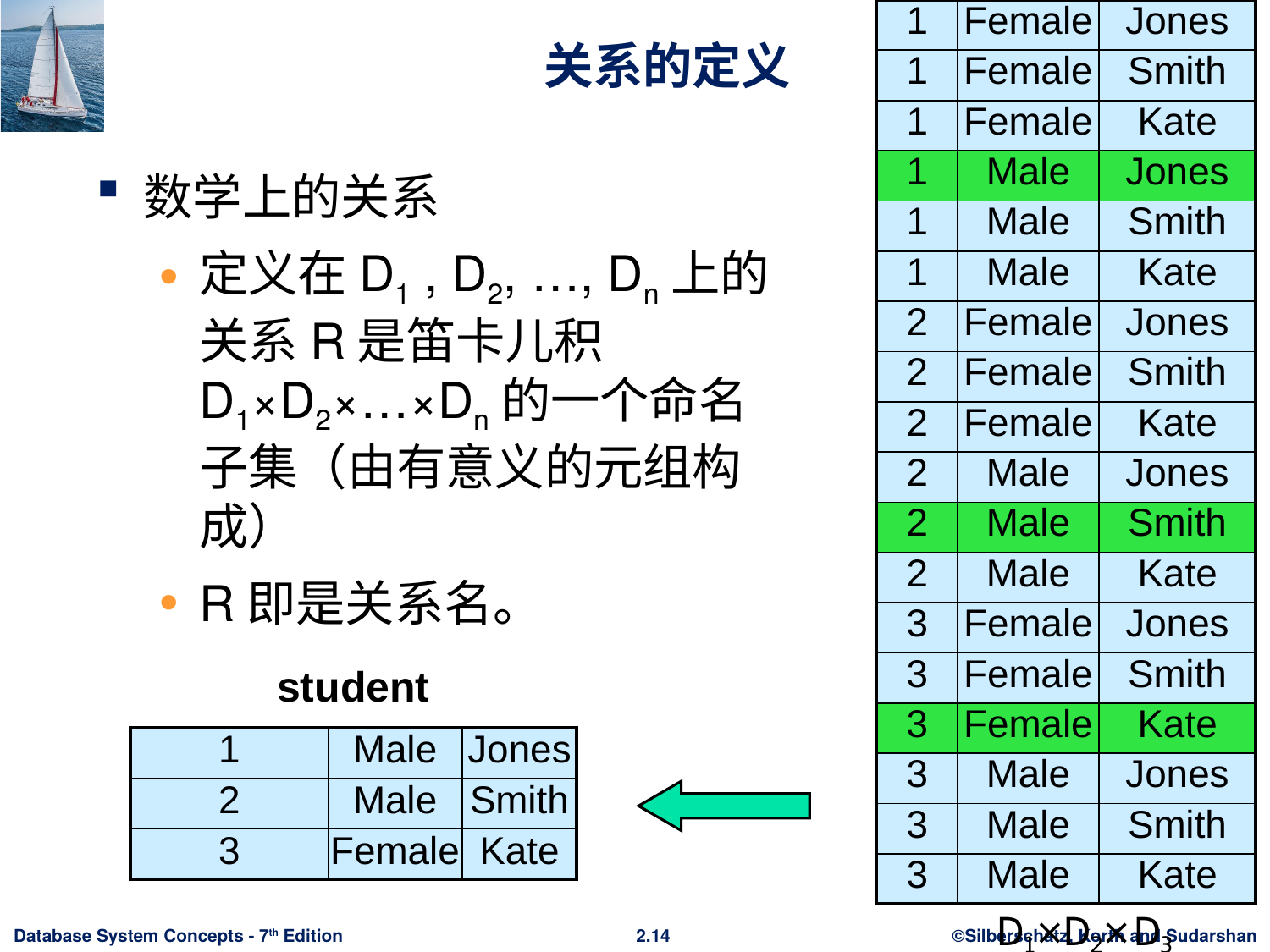

| 1 | Female | Jones |
| --- | --- | --- |
| 1 | Female | Smith |
| 1 | Female | Kate |
| 1 | Male | Jones |
| 1 | Male | Smith |
| 1 | Male | Kate |
| 2 | Female | Jones |
| 2 | Female | Smith |
| 2 | Female | Kate |
| 2 | Male | Jones |
| 2 | Male | Smith |
| 2 | Male | Kate |
| 3 | Female | Jones |
| 3 | Female | Smith |
| 3 | Female | Kate |
| 3 | Male | Jones |
| 3 | Male | Smith |
| 3 | Male | Kate |
# 关系的定义
数学上的关系
定义在D1 , D2, …, Dn上的关系R是笛卡儿积D1×D2×…×Dn的一个命名子集（由有意义的元组构成）
R即是关系名。
student
| 1 | Male | Jones |
| --- | --- | --- |
| 2 | Male | Smith |
| 3 | Female | Kate |

D1×D2×D3